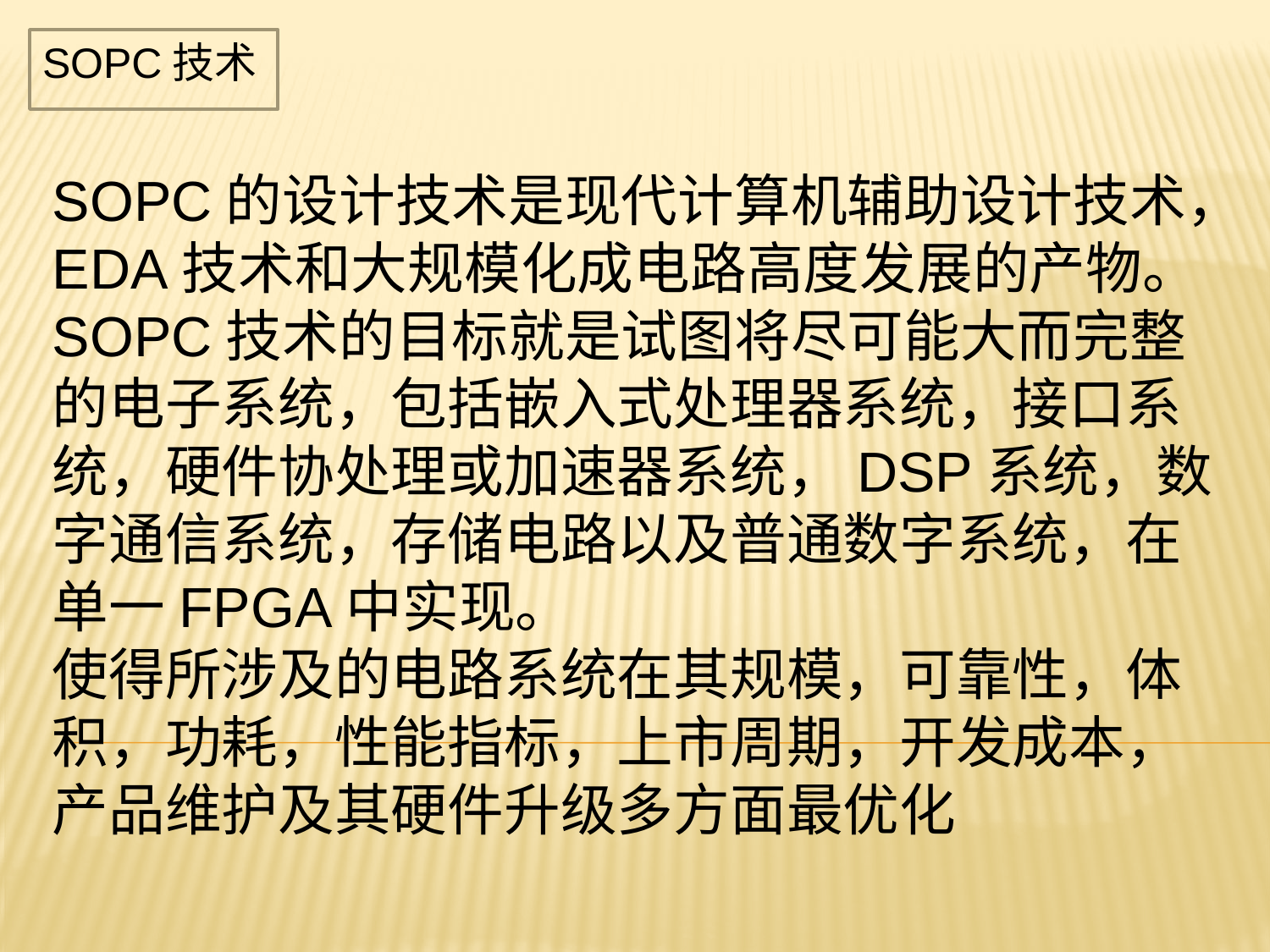

# SOPC技术
SOPC的设计技术是现代计算机辅助设计技术，EDA技术和大规模化成电路高度发展的产物。
SOPC技术的目标就是试图将尽可能大而完整的电子系统，包括嵌入式处理器系统，接口系统，硬件协处理或加速器系统，DSP系统，数字通信系统，存储电路以及普通数字系统，在单一FPGA中实现。
使得所涉及的电路系统在其规模，可靠性，体积，功耗，性能指标，上市周期，开发成本，产品维护及其硬件升级多方面最优化